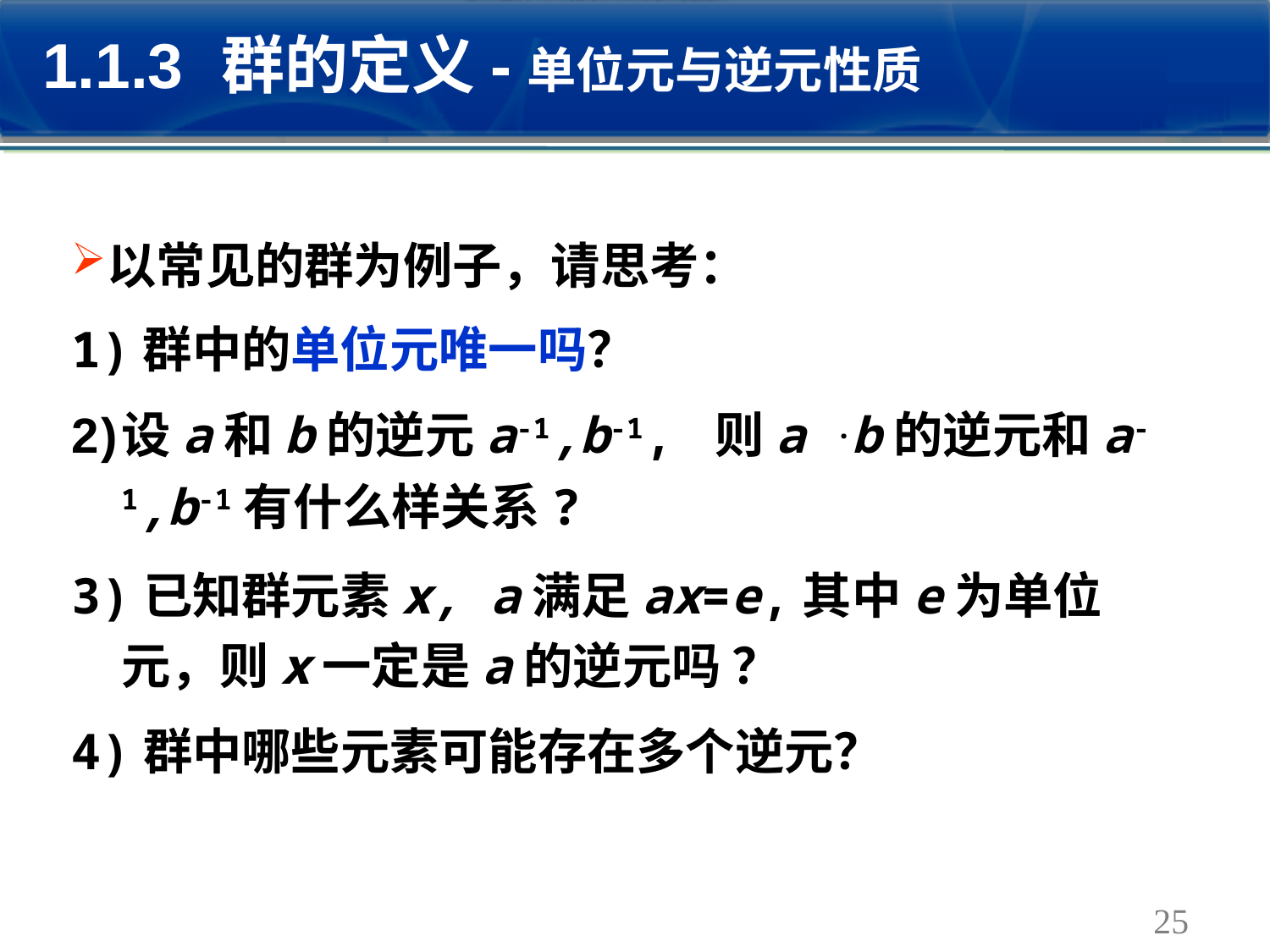

1.1.3 群的定义-单位元与逆元性质
以常见的群为例子，请思考：
1)群中的单位元唯一吗？
设a和b的逆元a-1,b-1, 则a .b的逆元和a-1,b-1有什么样关系?

3)已知群元素x, a满足ax=e,其中e为单位元，则x一定是a的逆元吗 ？
4)群中哪些元素可能存在多个逆元？
25